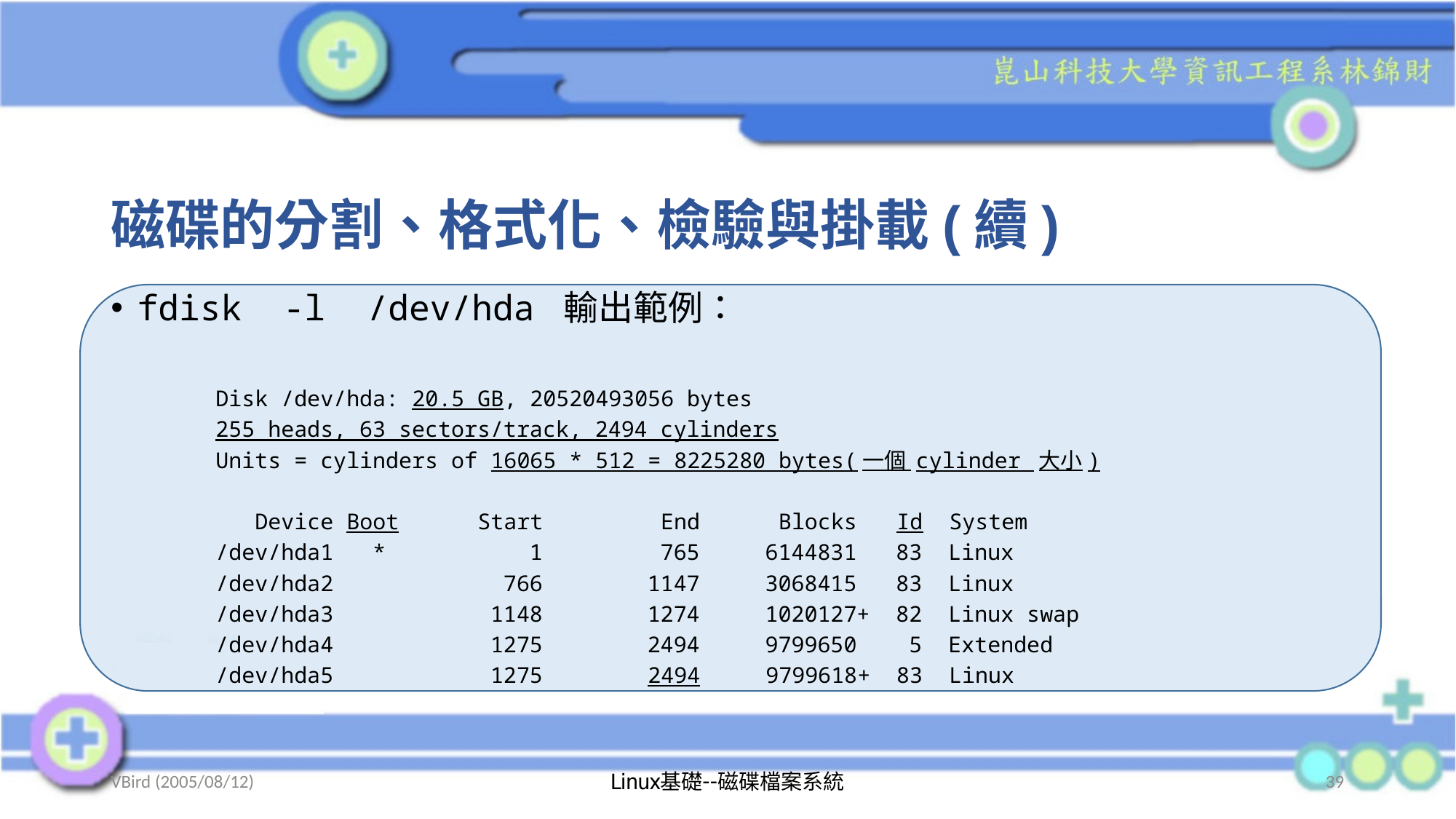

# 磁碟的分割、格式化、檢驗與掛載(續)

fdisk  -l  /dev/hda 輸出範例：

Disk /dev/hda: 20.5 GB, 20520493056 bytes
255 heads, 63 sectors/track, 2494 cylinders
Units = cylinders of 16065 * 512 = 8225280 bytes(一個 cylinder 大小)

   Device Boot      Start         End      Blocks   Id  System
/dev/hda1   *           1         765     6144831   83  Linux
/dev/hda2             766        1147     3068415   83  Linux
/dev/hda3            1148        1274     1020127+  82  Linux swap
/dev/hda4            1275        2494     9799650    5  Extended
/dev/hda5            1275        2494     9799618+  83  Linux
VBird (2005/08/12)
Linux基礎--磁碟檔案系統
39